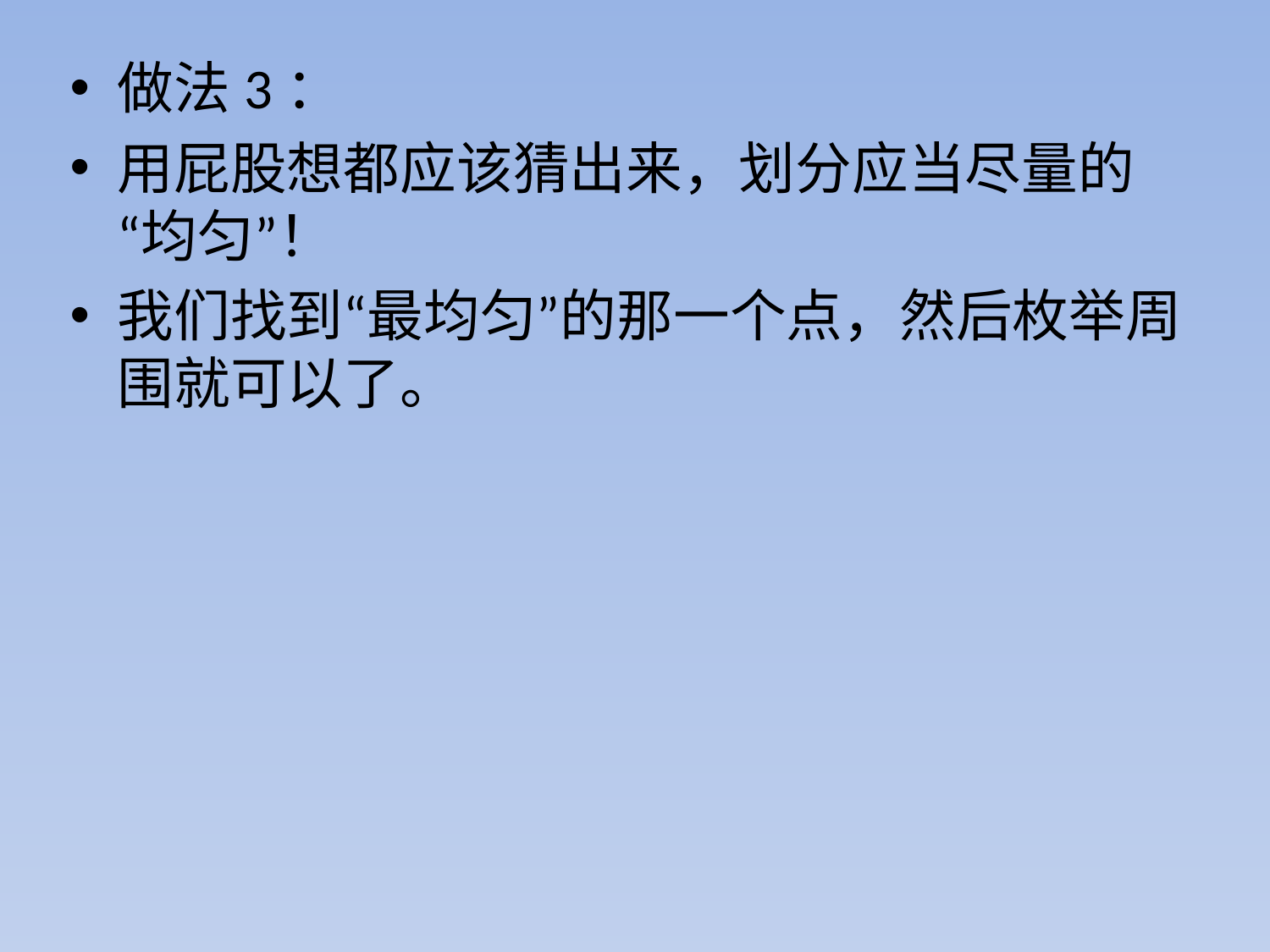

做法3：
用屁股想都应该猜出来，划分应当尽量的“均匀”！
我们找到“最均匀”的那一个点，然后枚举周围就可以了。